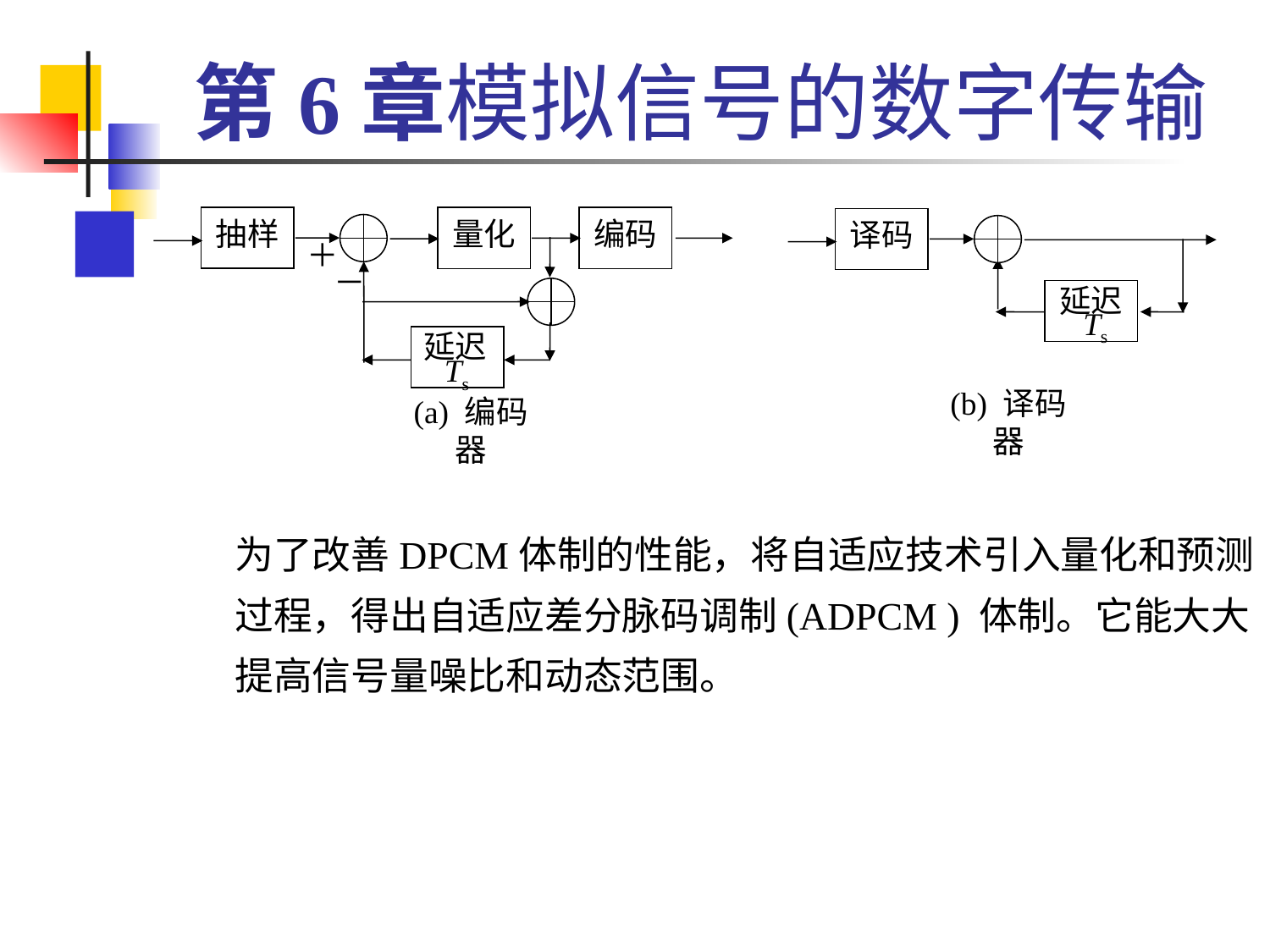

# 第6章模拟信号的数字传输

	为了改善DPCM体制的性能，将自适应技术引入量化和预测过程，得出自适应差分脉码调制(ADPCM ) 体制。它能大大提高信号量噪比和动态范围。

量化
抽样

编码

延迟

Ts

(a) 编码器
＋
－
译码

延迟

Ts

(b) 译码器
78